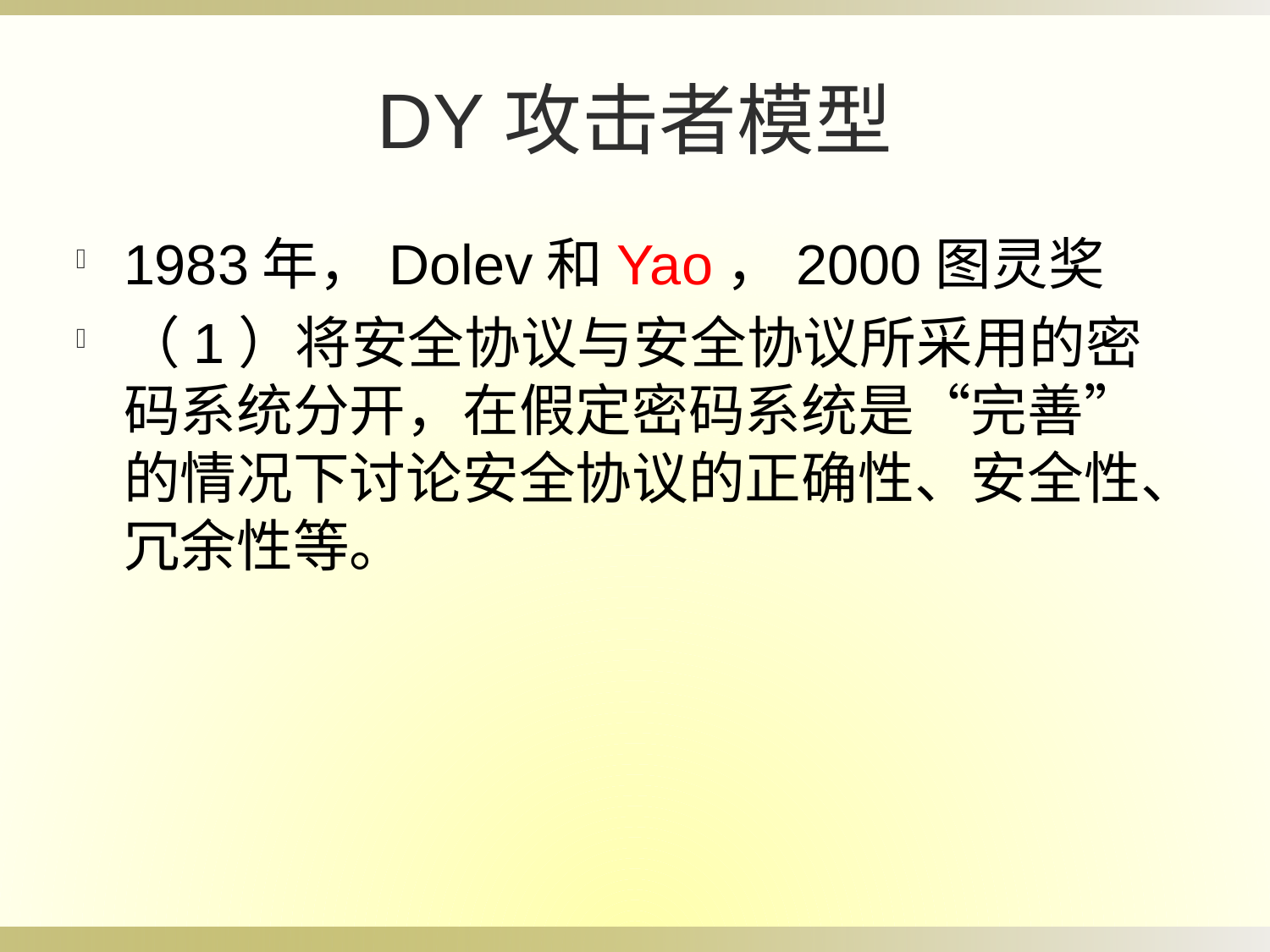

DY攻击者模型
1983年，Dolev和Yao，2000图灵奖
（1）将安全协议与安全协议所采用的密码系统分开，在假定密码系统是“完善”的情况下讨论安全协议的正确性、安全性、冗余性等。